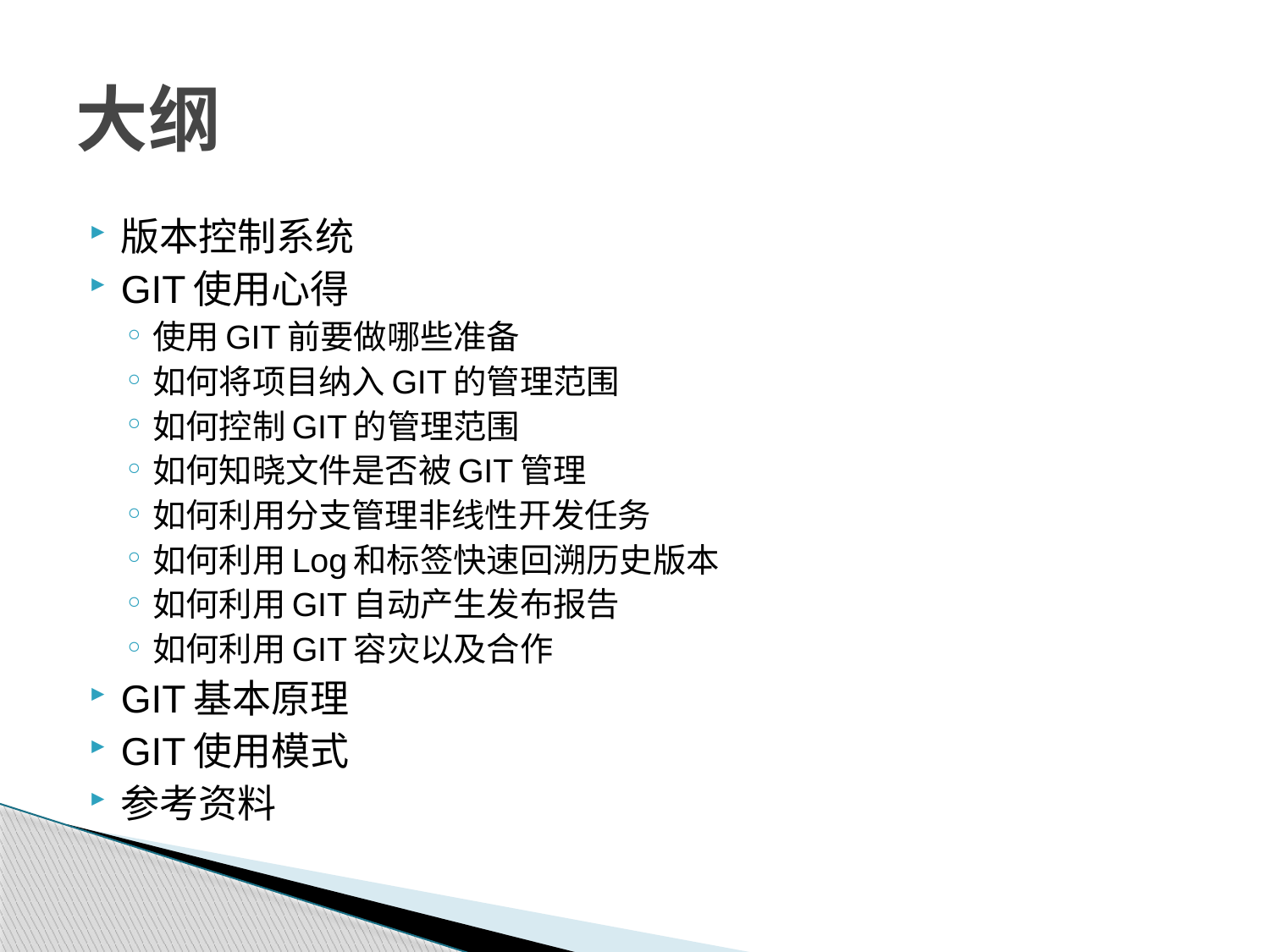

# 大纲
版本控制系统
GIT使用心得
使用GIT前要做哪些准备
如何将项目纳入GIT的管理范围
如何控制GIT的管理范围
如何知晓文件是否被GIT管理
如何利用分支管理非线性开发任务
如何利用Log和标签快速回溯历史版本
如何利用GIT自动产生发布报告
如何利用GIT容灾以及合作
GIT基本原理
GIT使用模式
参考资料